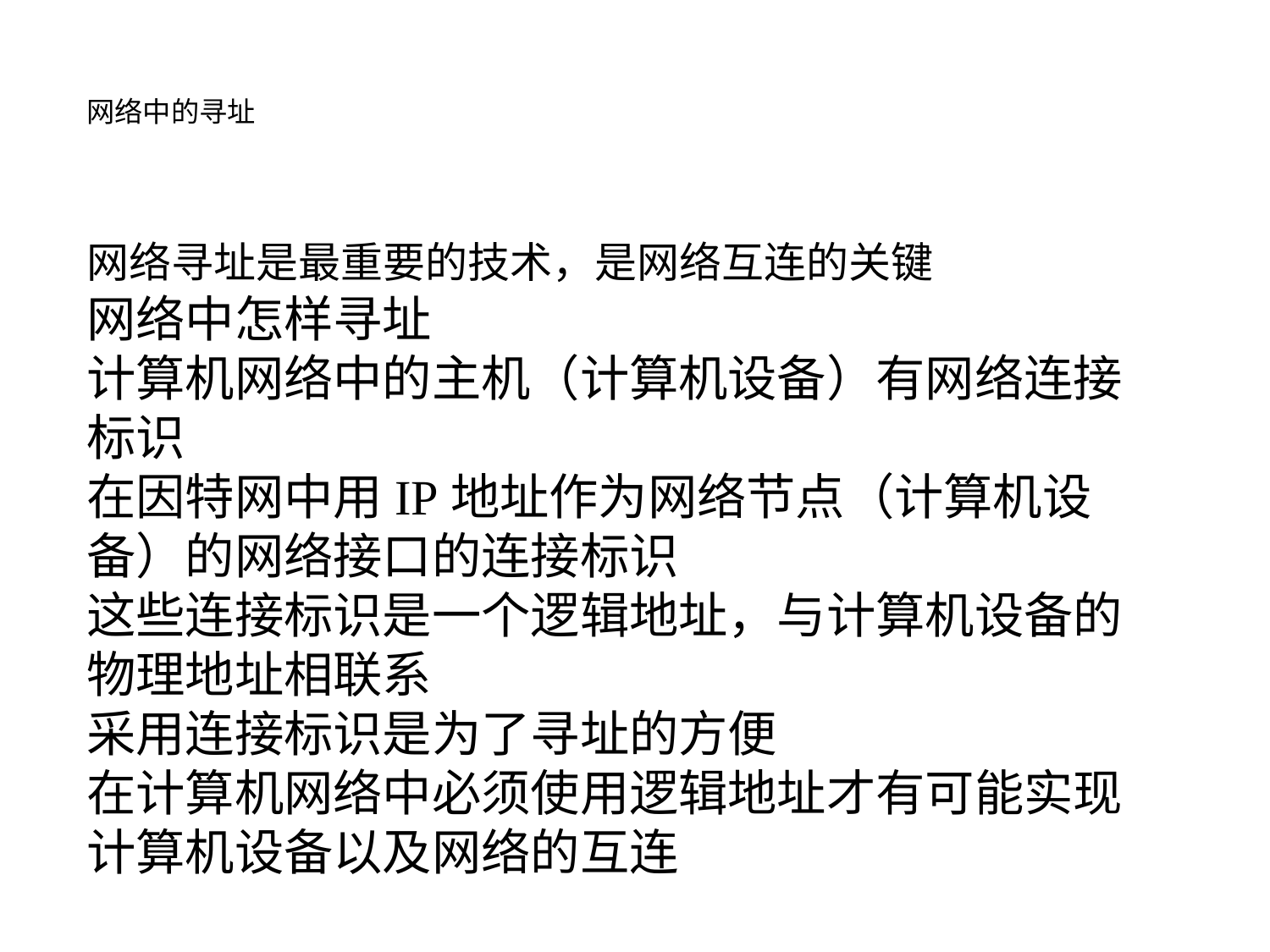

网络中的寻址
网络寻址是最重要的技术，是网络互连的关键
网络中怎样寻址
计算机网络中的主机（计算机设备）有网络连接标识
在因特网中用IP地址作为网络节点（计算机设备）的网络接口的连接标识
这些连接标识是一个逻辑地址，与计算机设备的物理地址相联系
采用连接标识是为了寻址的方便
在计算机网络中必须使用逻辑地址才有可能实现计算机设备以及网络的互连